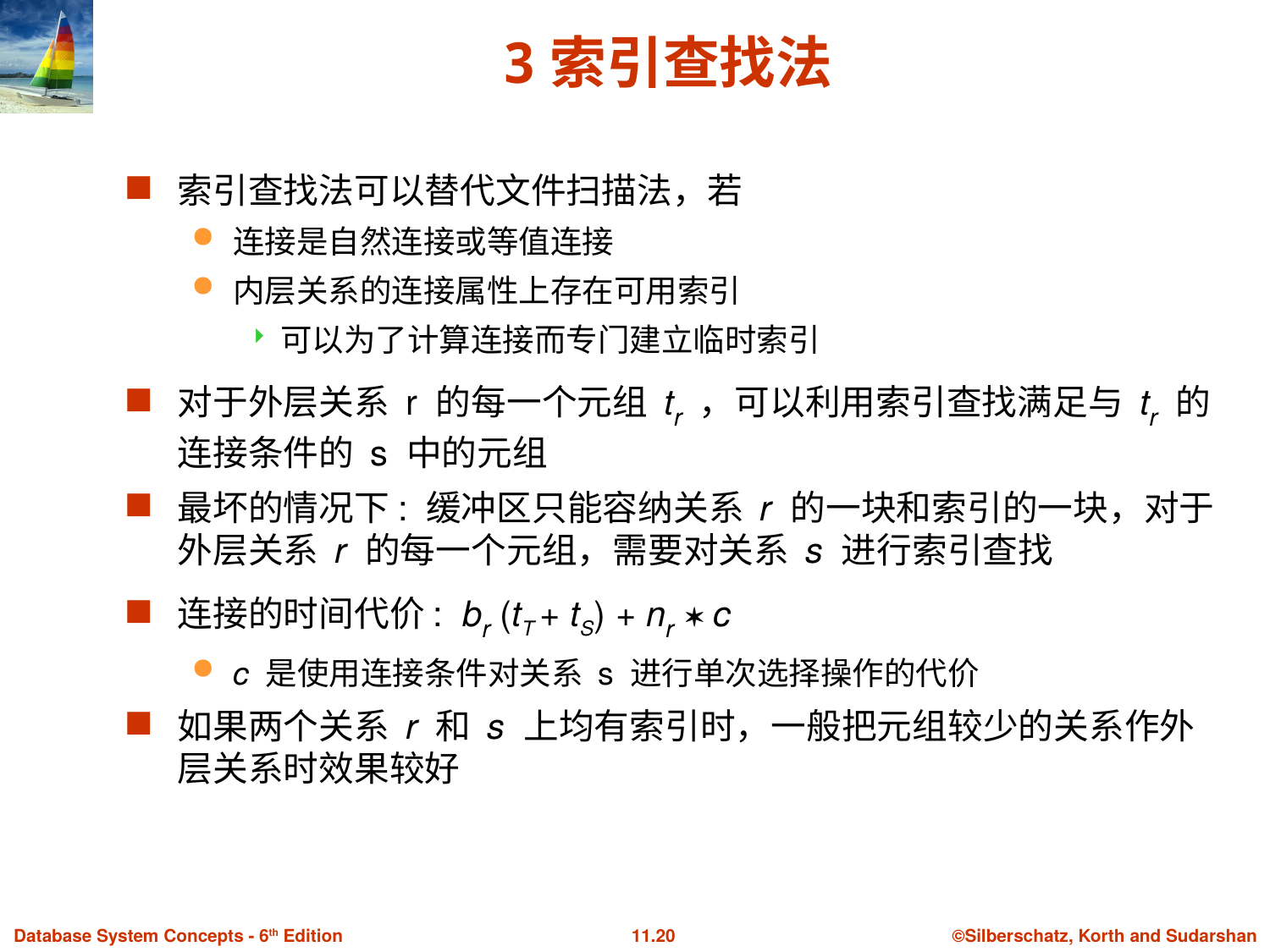

# 3索引查找法
索引查找法可以替代文件扫描法，若
连接是自然连接或等值连接
内层关系的连接属性上存在可用索引
可以为了计算连接而专门建立临时索引
对于外层关系 r 的每一个元组 tr ，可以利用索引查找满足与 tr 的连接条件的 s 中的元组
最坏的情况下: 缓冲区只能容纳关系 r 的一块和索引的一块，对于外层关系 r 的每一个元组，需要对关系 s 进行索引查找
连接的时间代价:  br (tT + tS) + nr ∗ c
c 是使用连接条件对关系 s 进行单次选择操作的代价
如果两个关系 r 和 s 上均有索引时，一般把元组较少的关系作外层关系时效果较好